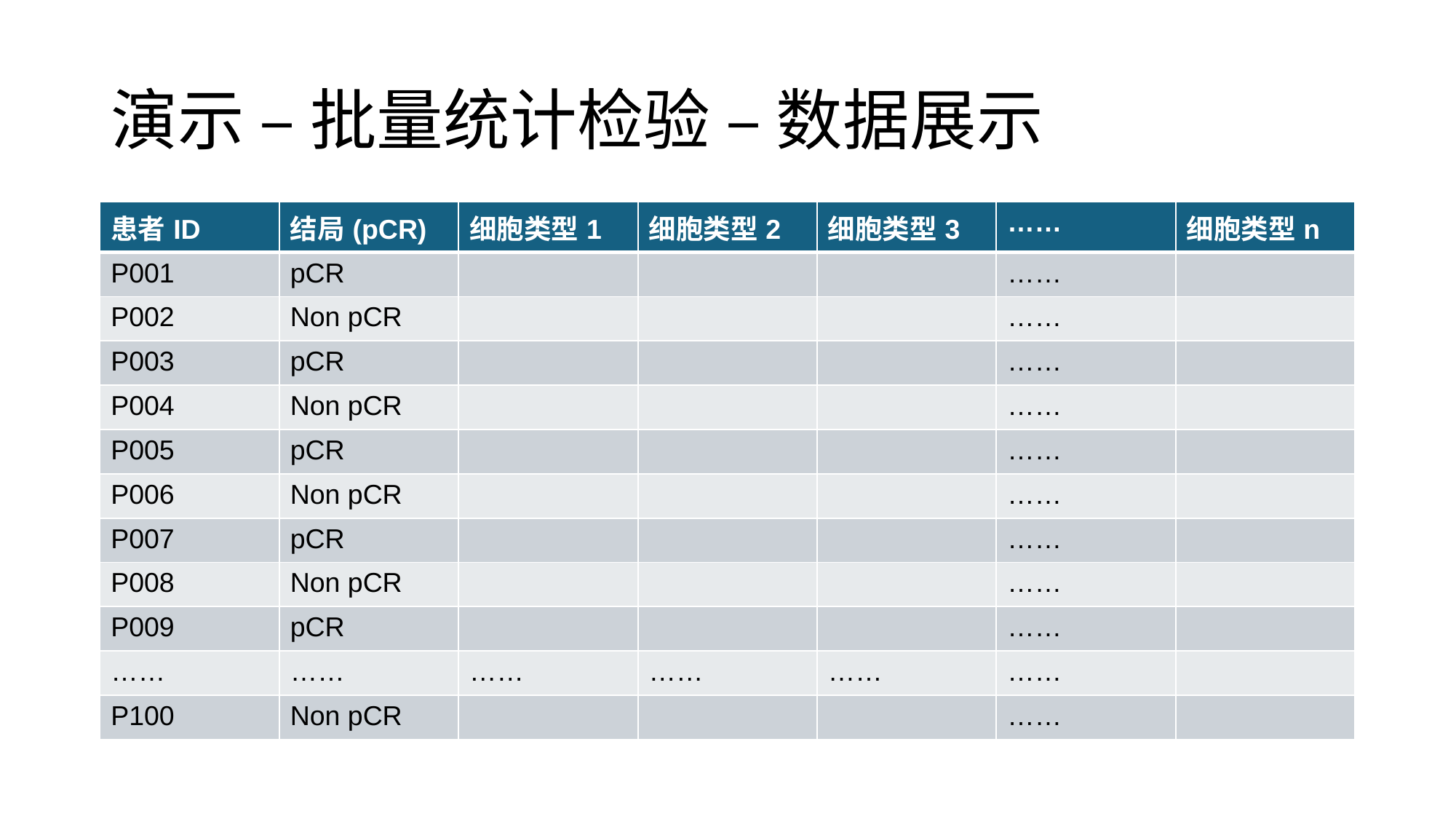

# 演示 – 批量统计检验 – 数据展示
| 患者ID | 结局(pCR) | 细胞类型1 | 细胞类型2 | 细胞类型3 | …… | 细胞类型n |
| --- | --- | --- | --- | --- | --- | --- |
| P001 | pCR |  |  |  | …… |  |
| P002 | Non pCR |  |  |  | …… |  |
| P003 | pCR |  |  |  | …… |  |
| P004 | Non pCR |  |  |  | …… |  |
| P005 | pCR |  |  |  | …… |  |
| P006 | Non pCR |  |  |  | …… |  |
| P007 | pCR |  |  |  | …… |  |
| P008 | Non pCR |  |  |  | …… |  |
| P009 | pCR |  |  |  | …… |  |
| …… | …… | …… | …… | …… | …… |  |
| P100 | Non pCR |  |  |  | …… |  |